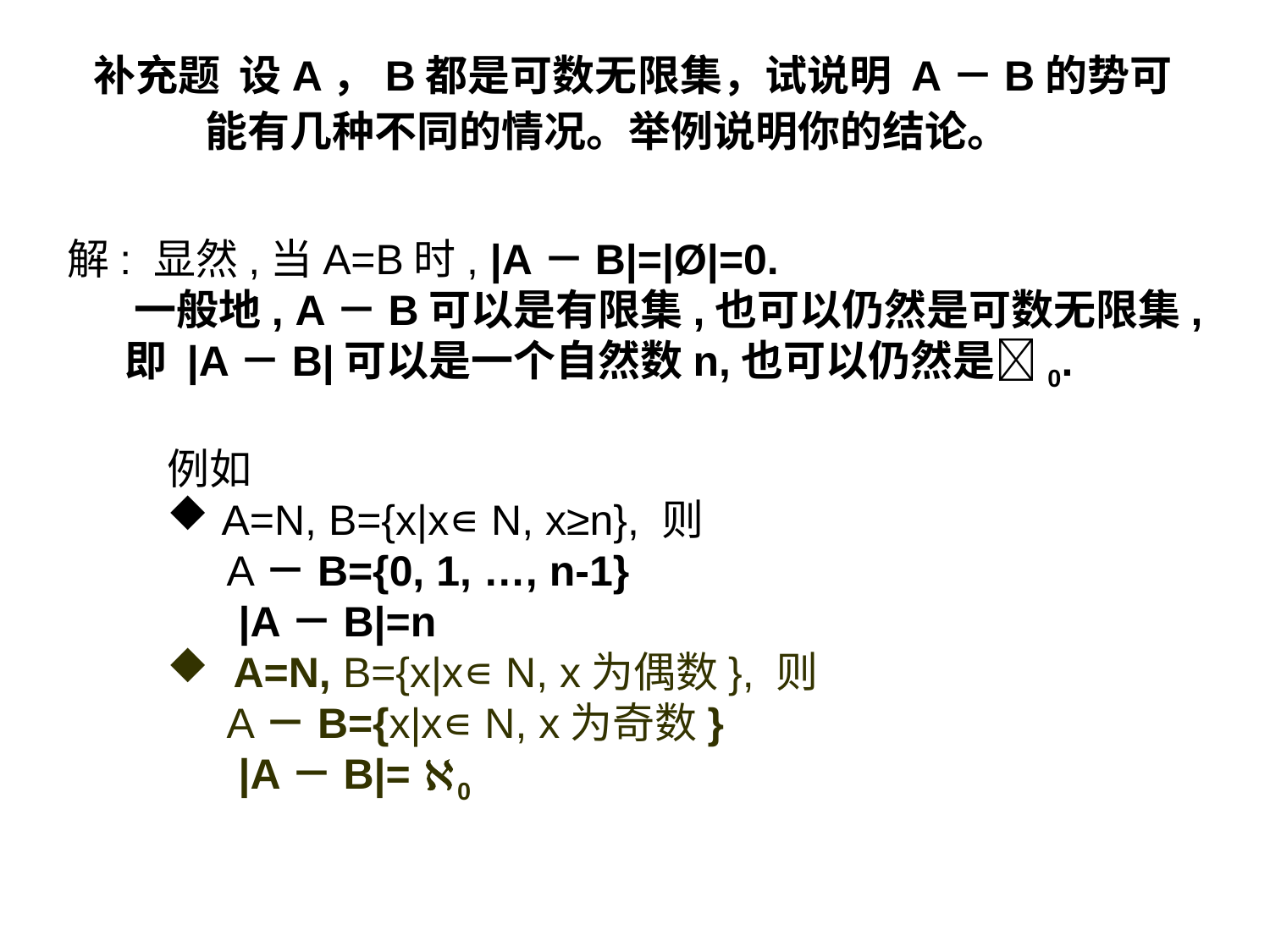

补充题  设A，B都是可数无限集，试说明 A－B的势可能有几种不同的情况。举例说明你的结论。
解: 显然,当A=B时, |A－B|=|Ø|=0.
      一般地, A－B可以是有限集,也可以仍然是可数无限集,
     即 |A－B|可以是一个自然数n,也可以仍然是ℵ0.
例如
 A=N, B={x|x∊N, x≥n}, 则
     A－B={0, 1, …, n-1}
      |A－B|=n
  A=N, B={x|x∊N, x为偶数}, 则
     A－B={x|x∊N, x为奇数}
      |A－B|= ℵ0